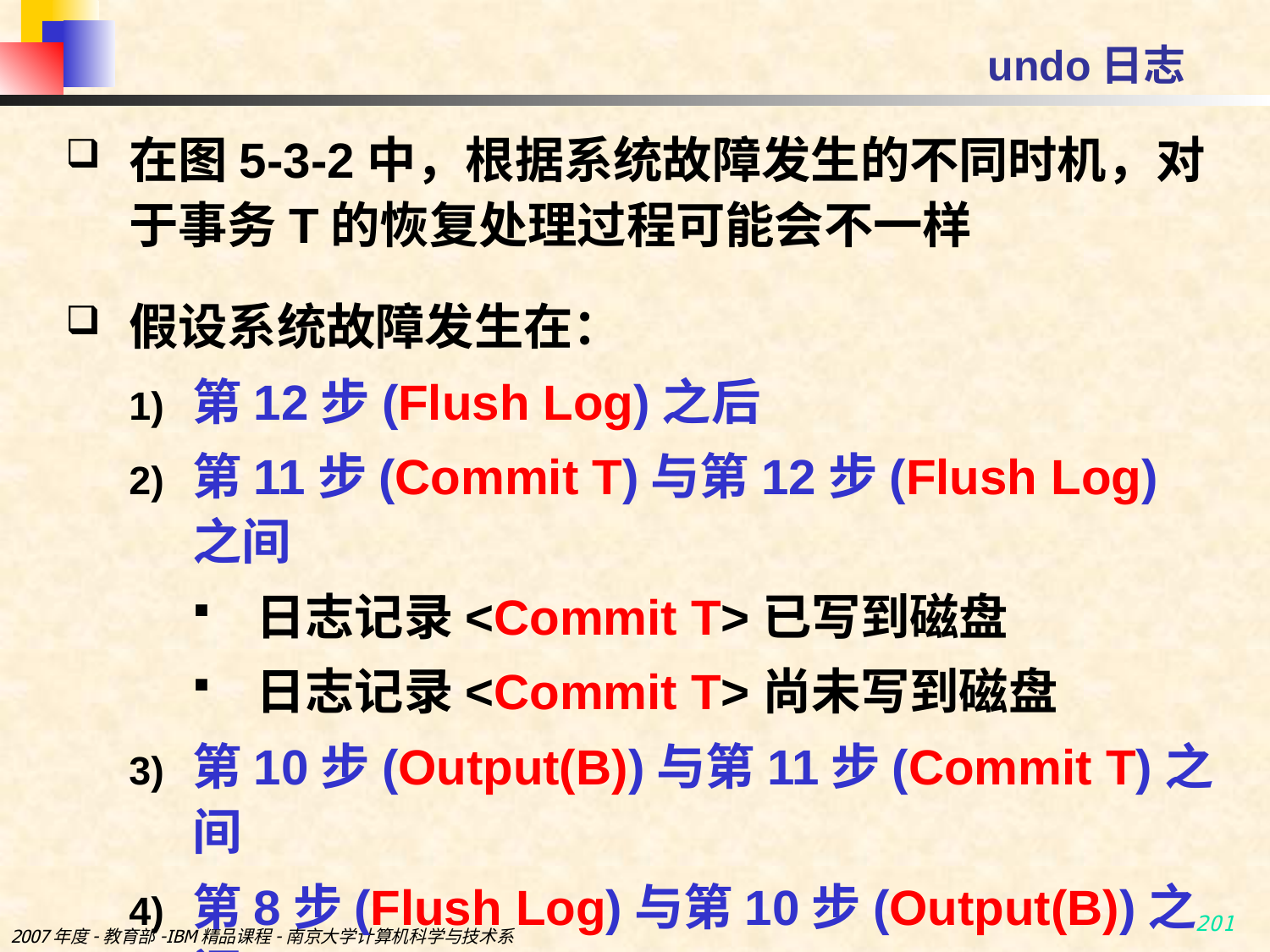

# undo日志
在图5-3-2中，根据系统故障发生的不同时机，对于事务T的恢复处理过程可能会不一样

假设系统故障发生在：
第12步(Flush Log)之后
第11步(Commit T)与第12步(Flush Log)之间
日志记录<Commit T>已写到磁盘
日志记录<Commit T>尚未写到磁盘
第10步(Output(B))与第11步(Commit T)之间
第8步(Flush Log)与第10步(Output(B))之间
第8步(Flush Log)之前
201